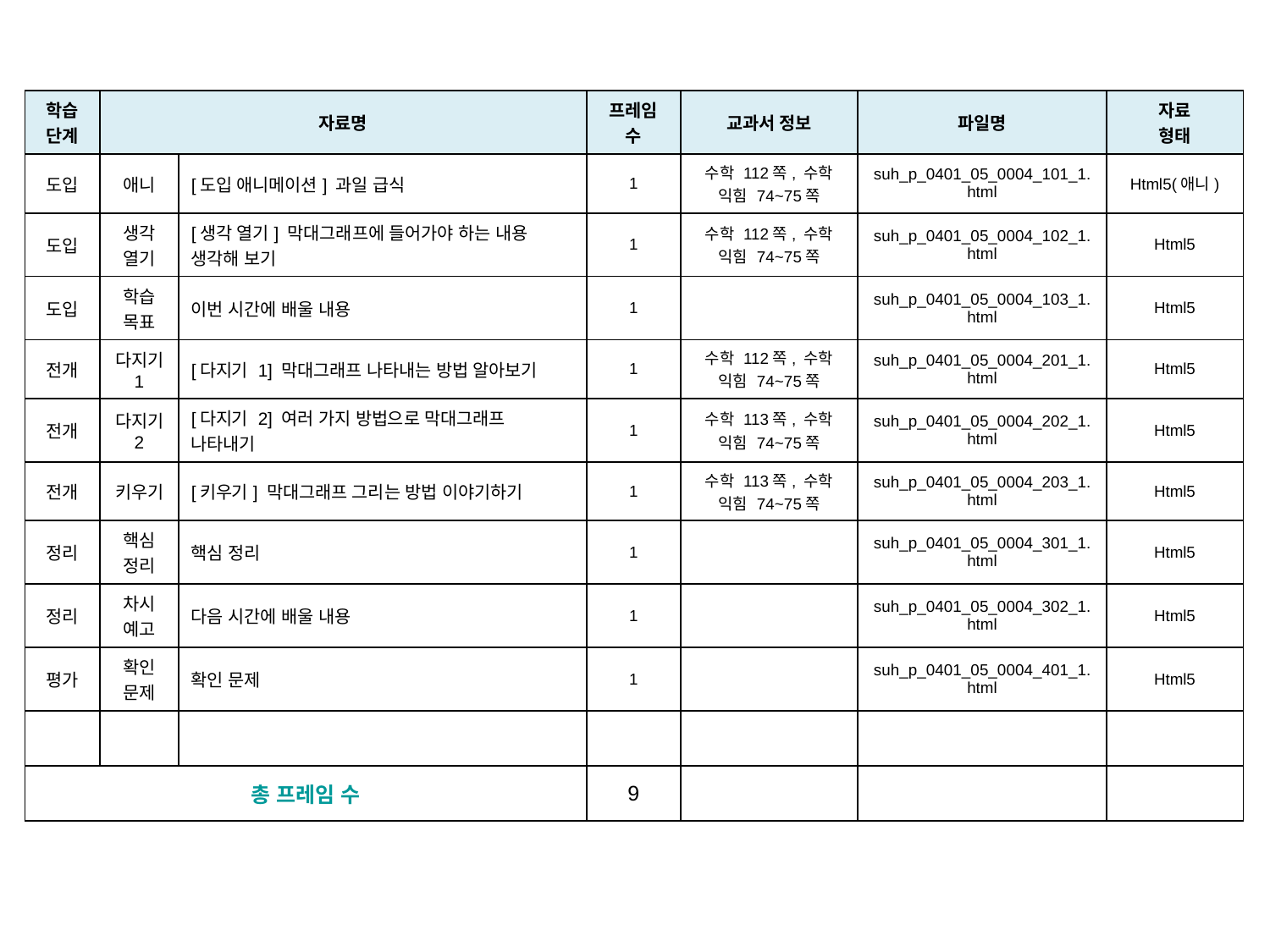

| 학습 단계 | 자료명 |  | 프레임 수 | 교과서 정보 | 파일명 | 자료 형태 |
| --- | --- | --- | --- | --- | --- | --- |
| 도입 | 애니 | [도입 애니메이션] 과일 급식 | 1 | 수학 112쪽, 수학 익힘 74~75쪽 | suh\_p\_0401\_05\_0004\_101\_1.html | Html5(애니) |
| 도입 | 생각 열기 | [생각 열기] 막대그래프에 들어가야 하는 내용 생각해 보기 | 1 | 수학 112쪽, 수학 익힘 74~75쪽 | suh\_p\_0401\_05\_0004\_102\_1.html | Html5 |
| 도입 | 학습 목표 | 이번 시간에 배울 내용 | 1 |  | suh\_p\_0401\_05\_0004\_103\_1.html | Html5 |
| 전개 | 다지기 1 | [다지기 1] 막대그래프 나타내는 방법 알아보기 | 1 | 수학 112쪽, 수학 익힘 74~75쪽 | suh\_p\_0401\_05\_0004\_201\_1.html | Html5 |
| 전개 | 다지기 2 | [다지기 2] 여러 가지 방법으로 막대그래프 나타내기 | 1 | 수학 113쪽, 수학 익힘 74~75쪽 | suh\_p\_0401\_05\_0004\_202\_1.html | Html5 |
| 전개 | 키우기 | [키우기] 막대그래프 그리는 방법 이야기하기 | 1 | 수학 113쪽, 수학 익힘 74~75쪽 | suh\_p\_0401\_05\_0004\_203\_1.html | Html5 |
| 정리 | 핵심 정리 | 핵심 정리 | 1 |  | suh\_p\_0401\_05\_0004\_301\_1.html | Html5 |
| 정리 | 차시 예고 | 다음 시간에 배울 내용 | 1 |  | suh\_p\_0401\_05\_0004\_302\_1.html | Html5 |
| 평가 | 확인 문제 | 확인 문제 | 1 |  | suh\_p\_0401\_05\_0004\_401\_1.html | Html5 |
|  |  |  |  |  |  |  |
| 총 프레임 수 |  |  | 9 |  |  |  |